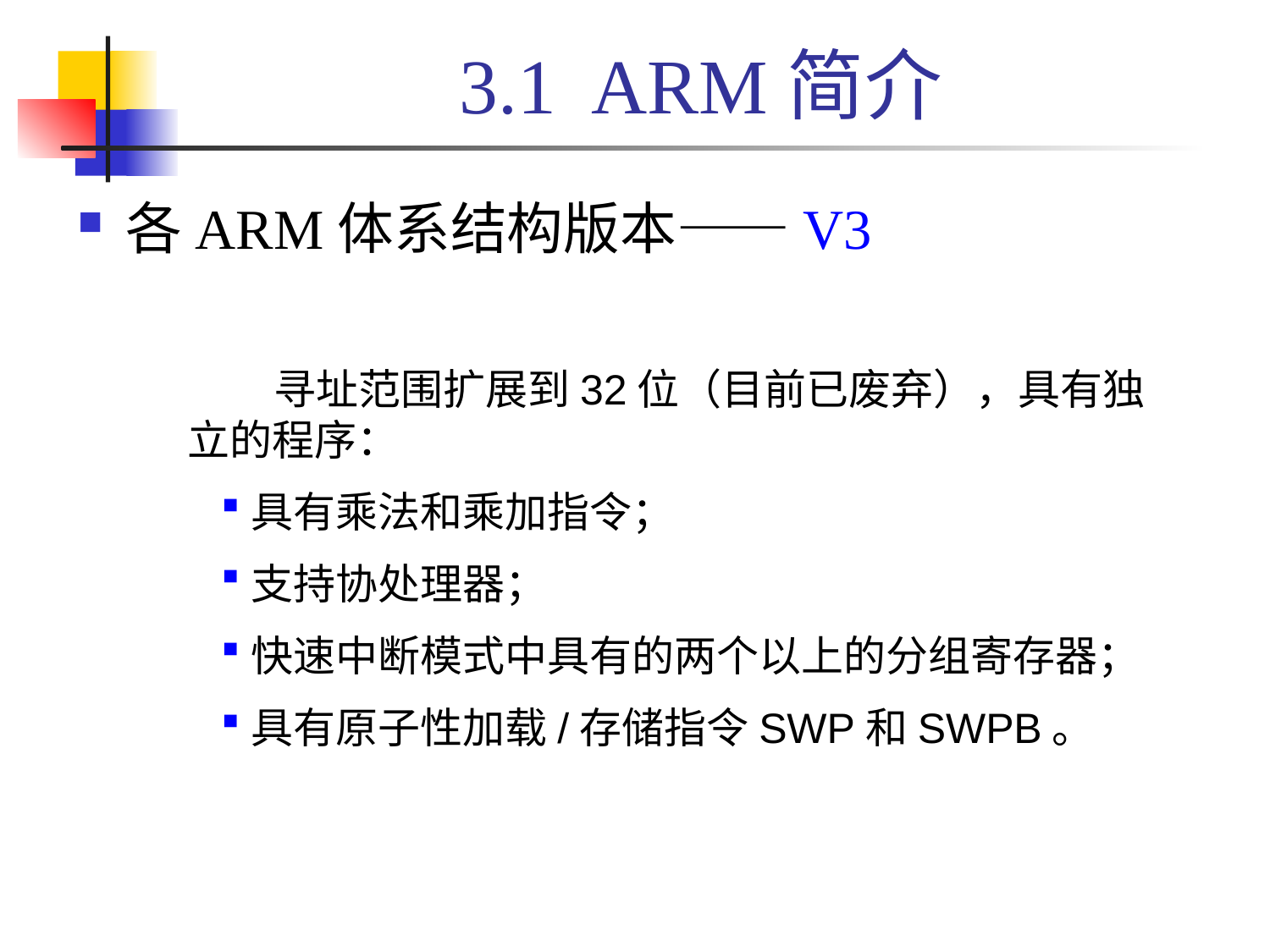

# 3.1  ARM简介
各ARM体系结构版本——V3
        寻址范围扩展到32位（目前已废弃），具有独立的程序：
具有乘法和乘加指令；
支持协处理器；
快速中断模式中具有的两个以上的分组寄存器；
具有原子性加载/存储指令SWP和SWPB。